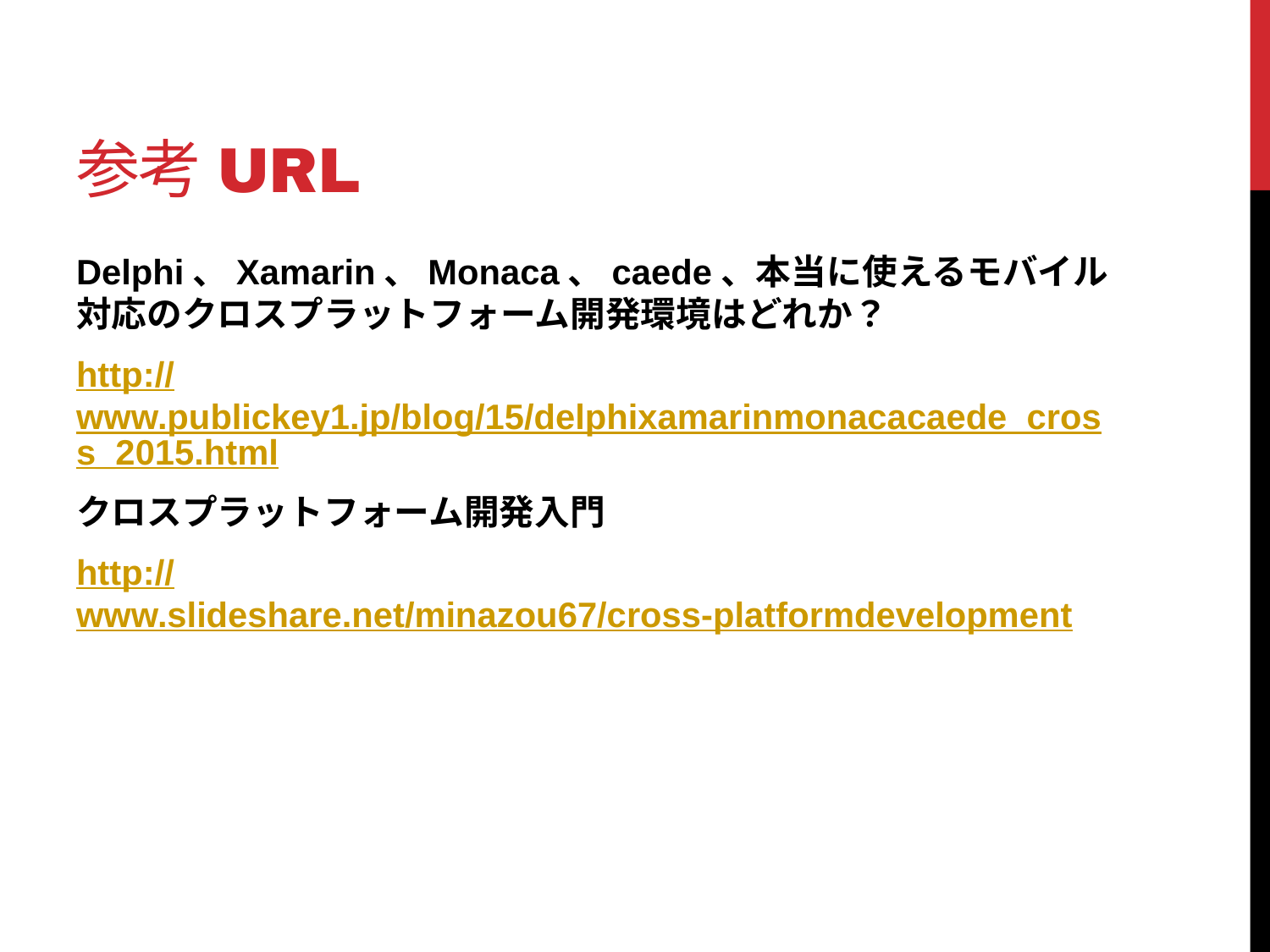

# 参考URL
Delphi、Xamarin、Monaca、caede、本当に使えるモバイル対応のクロスプラットフォーム開発環境はどれか？
http://www.publickey1.jp/blog/15/delphixamarinmonacacaede_cross_2015.html
クロスプラットフォーム開発入門
http://www.slideshare.net/minazou67/cross-platformdevelopment